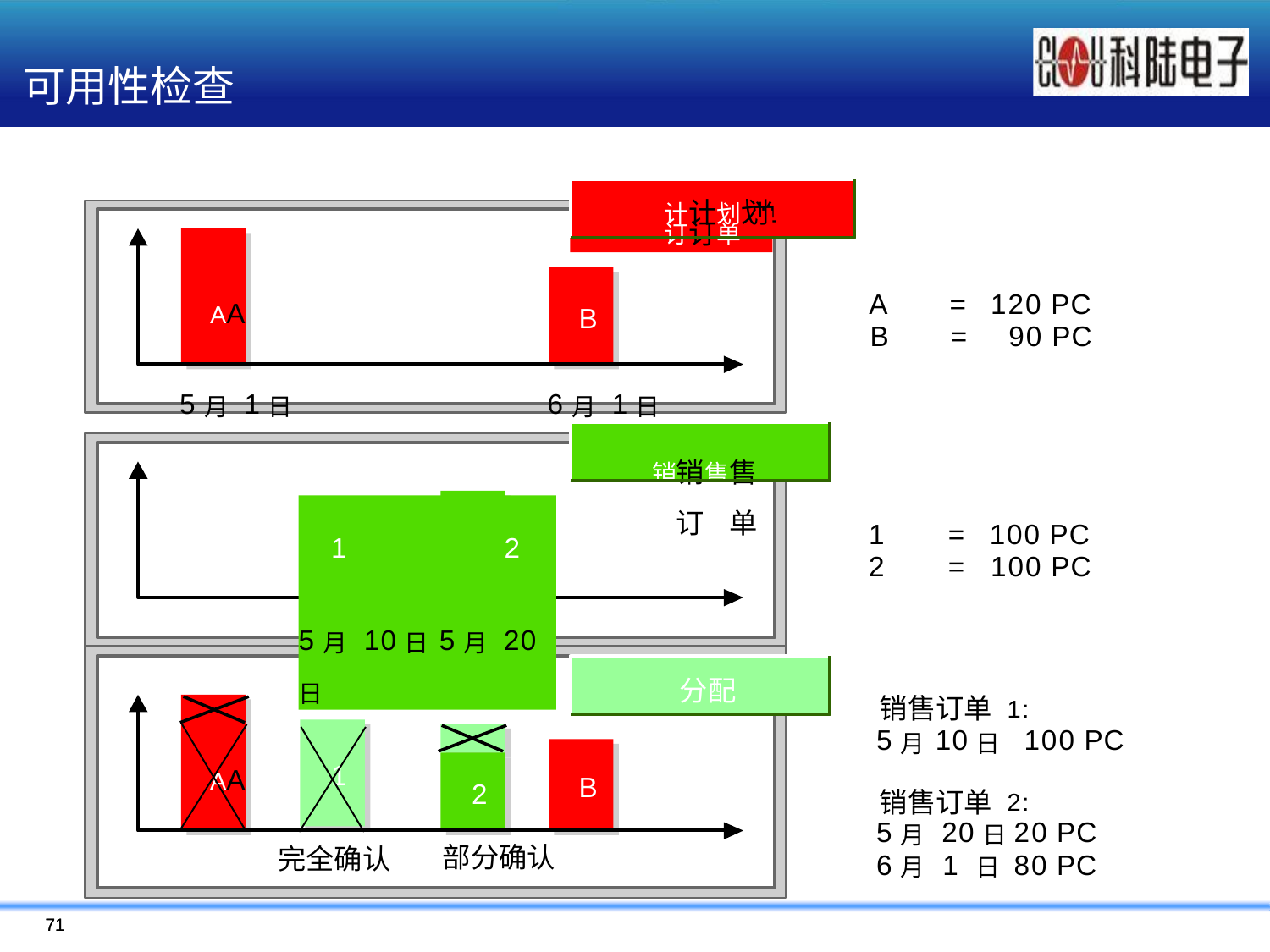

# 可用性检查

单

计计划划订订单

AA
A
A	=	120 PC
B	=	90 PC
B
B

5月 1日
6月 1日

销销售售订订单单

1	2

5月 10日	5月 20日

1
2
=	100 PC
=	100 PC
1
2

分配
销售订单 1:
5月10日 100 PC
销售订单 2:
5月 20日	20 PC
6月 1 日	80 PC

AA
A

1

1
B
B
2
2

部分确认
完全确认

71
71